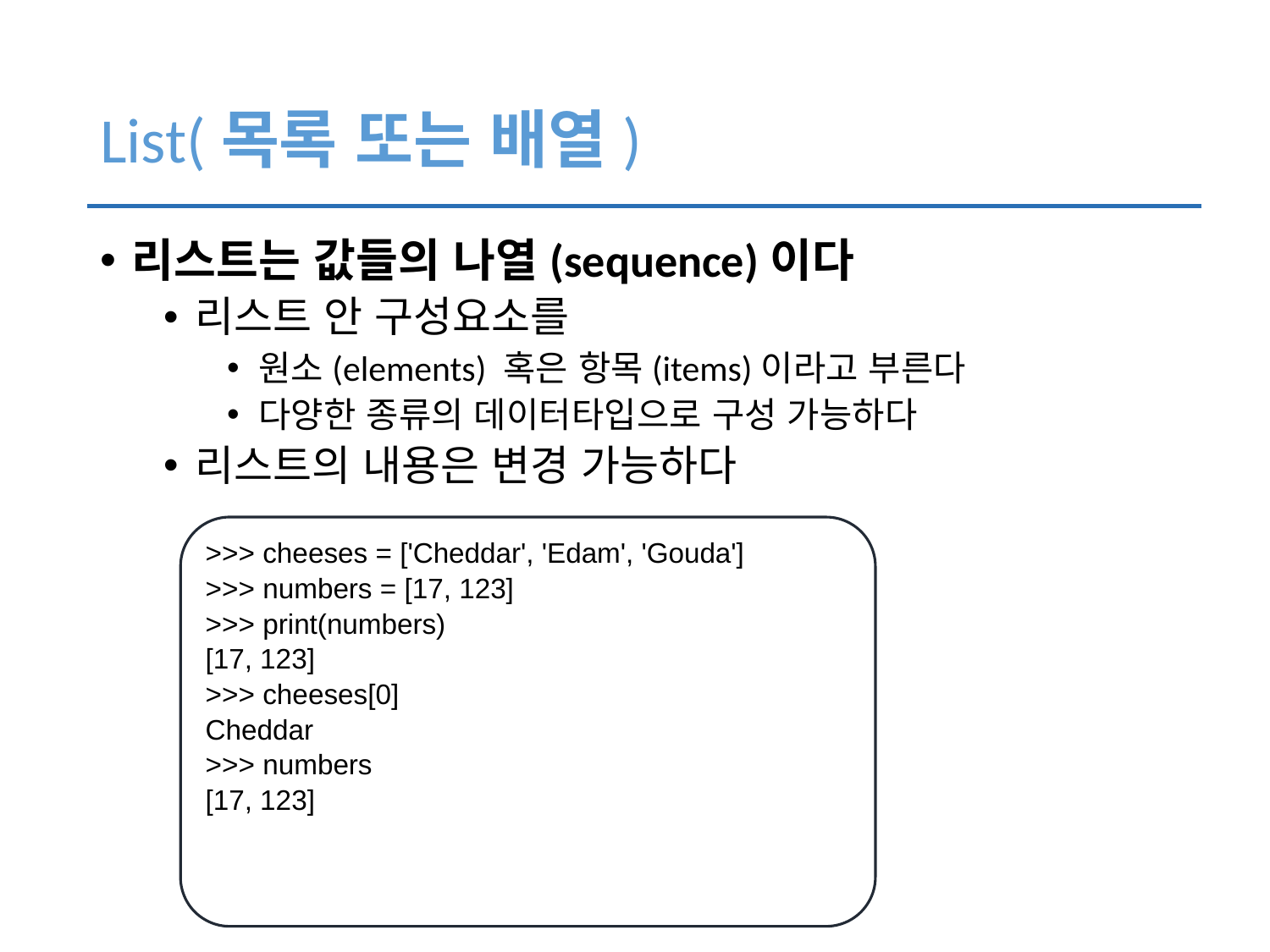

# List(목록 또는 배열)
리스트는 값들의 나열(sequence)이다
리스트 안 구성요소를
원소(elements) 혹은 항목(items)이라고 부른다
다양한 종류의 데이터타입으로 구성 가능하다
리스트의 내용은 변경 가능하다

>>> cheeses = ['Cheddar', 'Edam', 'Gouda']
>>> numbers = [17, 123]
>>> print(numbers)
[17, 123]
>>> cheeses[0]
Cheddar
>>> numbers
[17, 123]